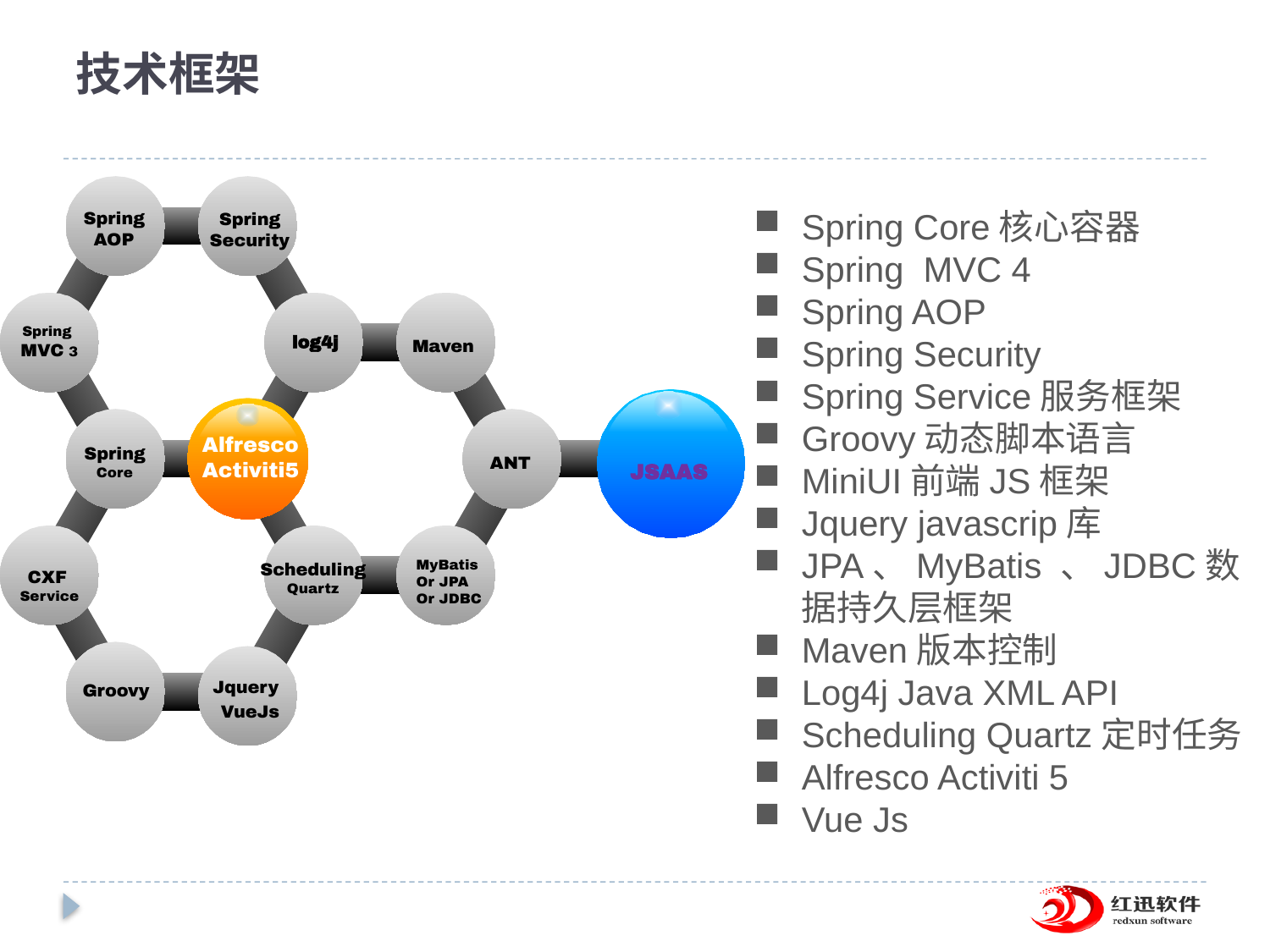

# 技术框架

Spring
AOP
Spring
Security
Spring
MVC 3
log4j
Maven
Alfresco
Activiti5
Spring
Core
ANT
JSAAS
MyBatis
Or JPA
Or JDBC
Scheduling
Quartz
CXF
Service
Jquery
Groovy
VueJs
Spring Core核心容器
Spring  MVC 4
Spring AOP
Spring Security
Spring Service服务框架
Groovy动态脚本语言
MiniUI前端JS框架
Jquery javascrip库
JPA、MyBatis 、JDBC数据持久层框架
Maven版本控制
Log4j Java XML API
Scheduling Quartz定时任务
Alfresco Activiti 5
Vue Js